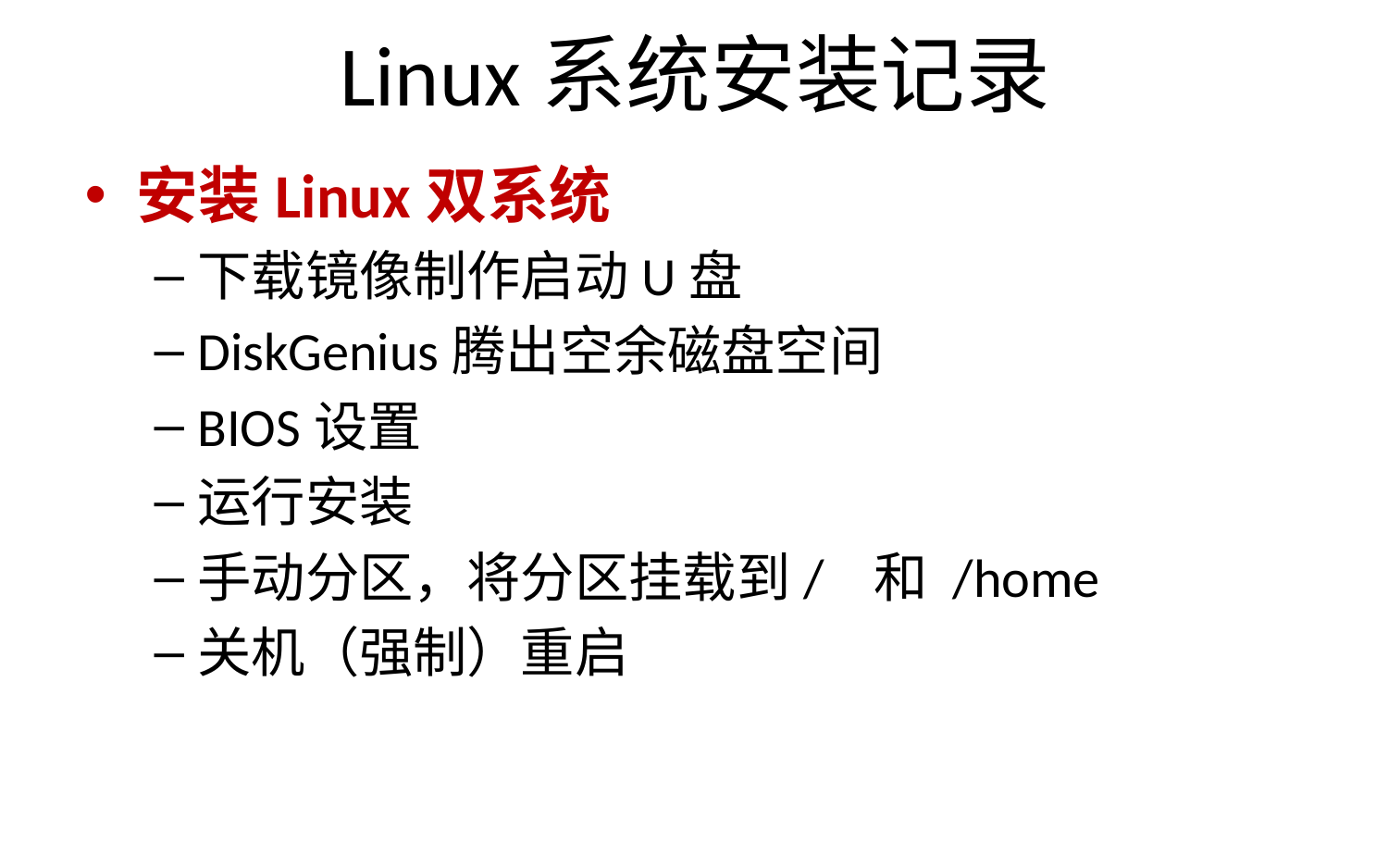

# Linux系统安装记录
安装Linux双系统
下载镜像制作启动U盘
DiskGenius腾出空余磁盘空间
BIOS设置
运行安装
手动分区，将分区挂载到/   和 /home
关机（强制）重启